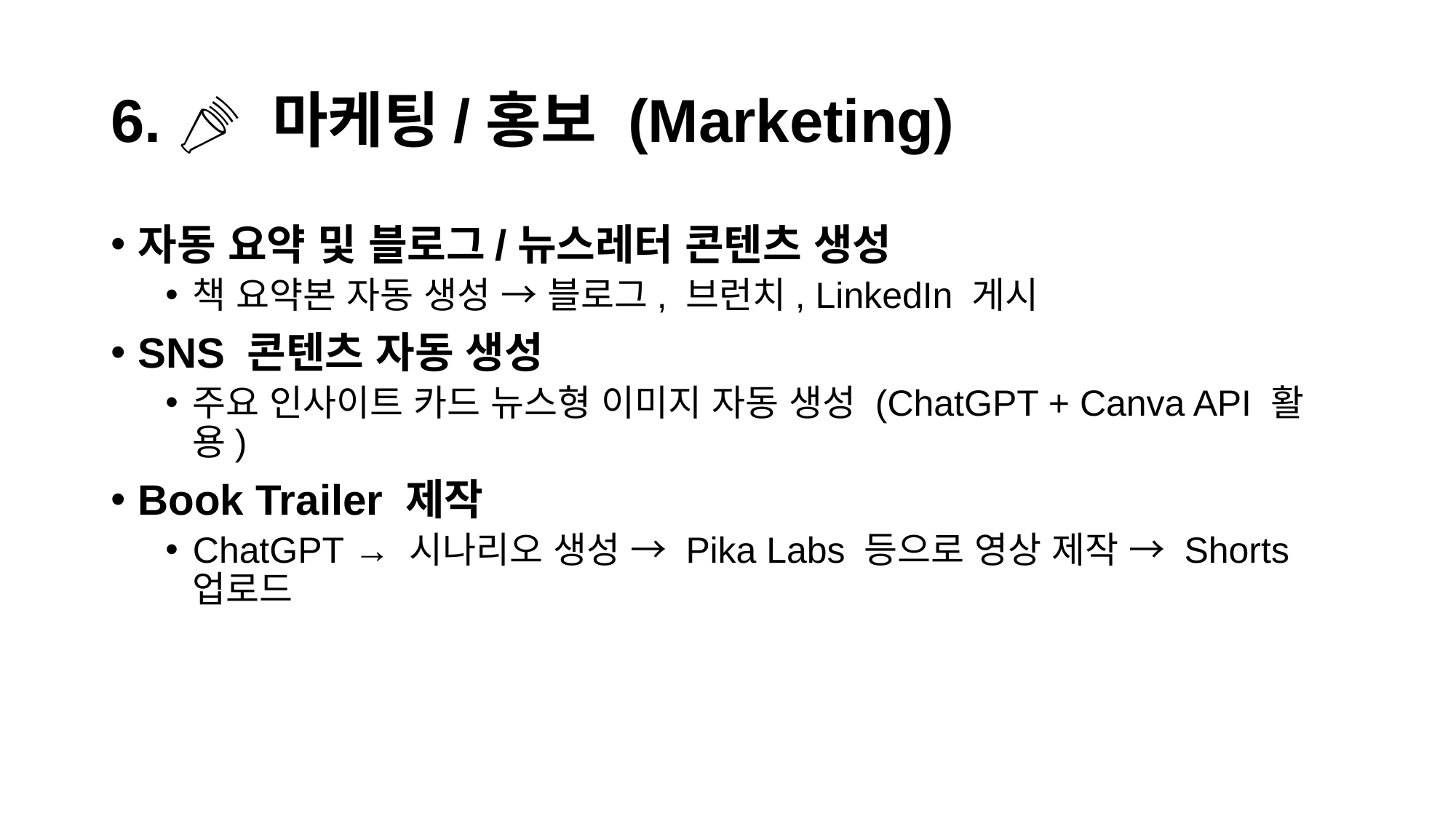

# 6. 📣 마케팅/홍보 (Marketing)
자동 요약 및 블로그/뉴스레터 콘텐츠 생성
책 요약본 자동 생성 → 블로그, 브런치, LinkedIn 게시
SNS 콘텐츠 자동 생성
주요 인사이트 카드 뉴스형 이미지 자동 생성 (ChatGPT + Canva API 활용)
Book Trailer 제작
ChatGPT → 시나리오 생성 → Pika Labs 등으로 영상 제작 → Shorts 업로드